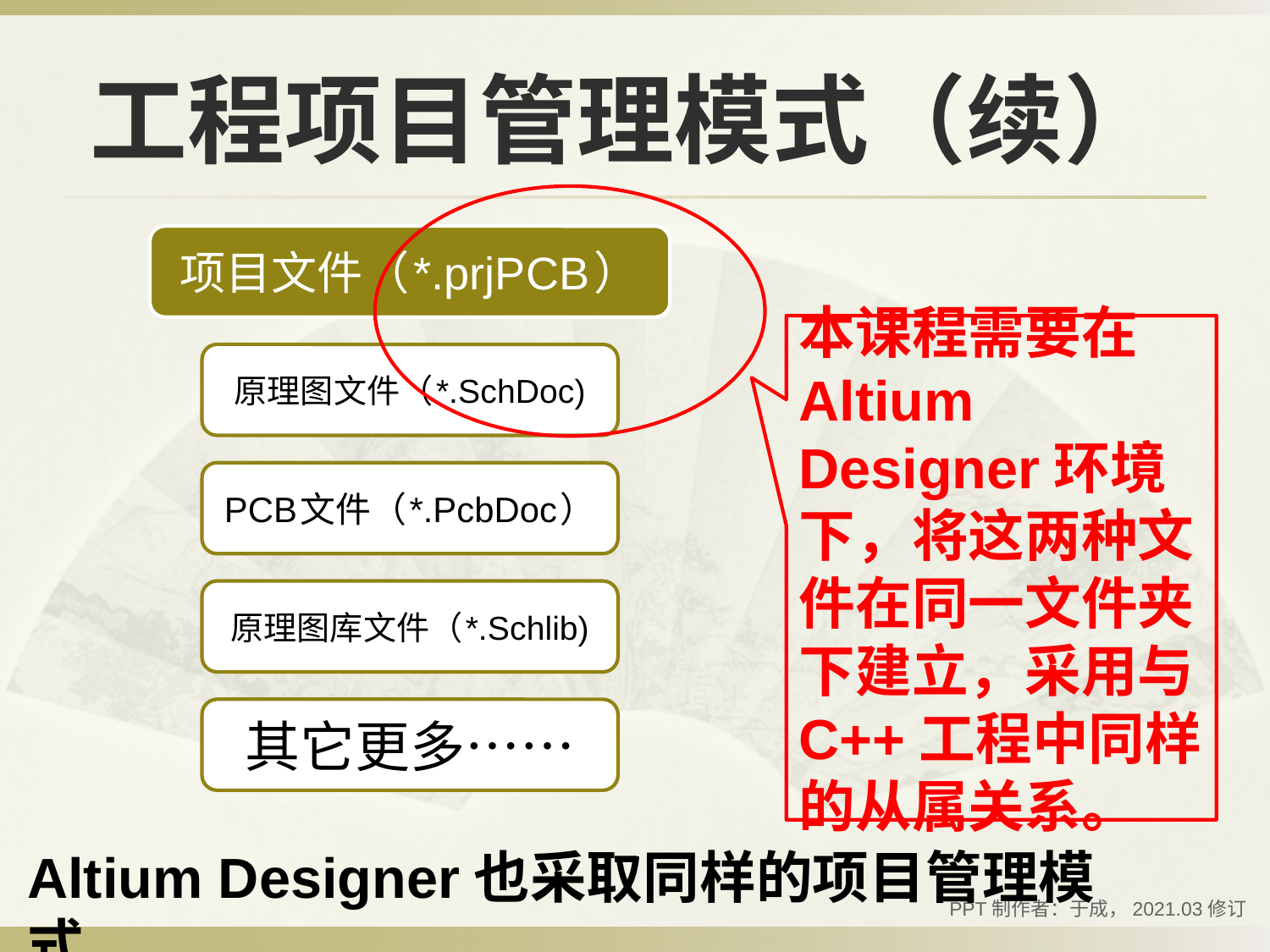

# 工程项目管理模式（续）

项目文件（*.prjPCB）
原理图文件（*.SchDoc)
PCB文件（*.PcbDoc）
原理图库文件（*.Schlib)
其它更多……
本课程需要在Altium Designer环境下，将这两种文件在同一文件夹下建立，采用与C++工程中同样的从属关系。
Altium Designer也采取同样的项目管理模式
PPT制作者：于成，2021.03修订